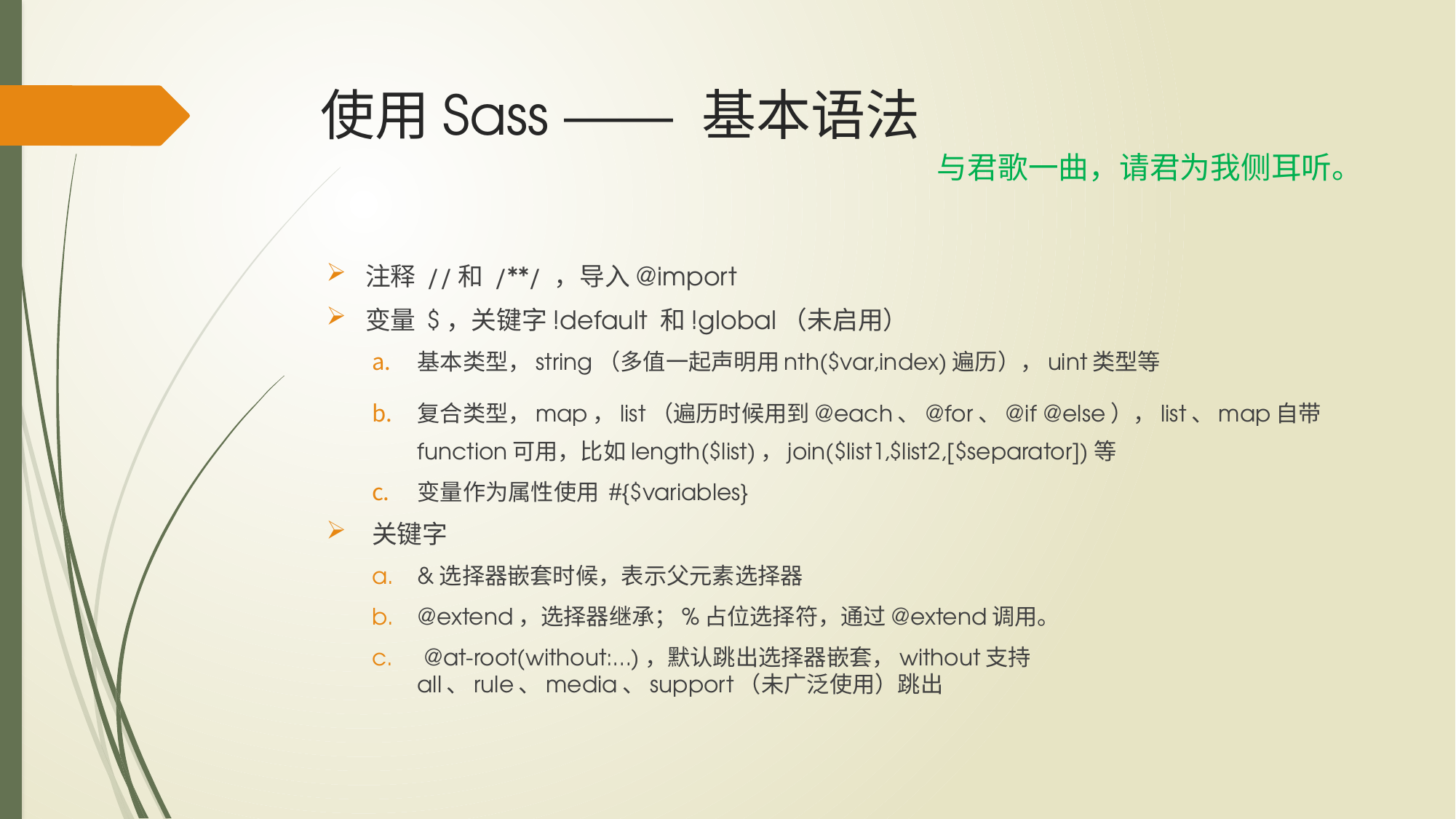

# 使用Sass —— 基本语法
与君歌一曲，请君为我侧耳听。
注释 //和 /**/ ，导入@import
变量 $，关键字!default 和!global（未启用）
基本类型，string（多值一起声明用nth($var,index)遍历），uint类型等
复合类型，map，list（遍历时候用到@each、@for、@if @else），list、map自带function可用，比如length($list)，join($list1,$list2,[$separator])等
变量作为属性使用 #{$variables}
关键字
&选择器嵌套时候，表示父元素选择器
@extend，选择器继承；%占位选择符，通过@extend调用。
 @at-root(without:…)，默认跳出选择器嵌套，without支持all、rule、media、support（未广泛使用）跳出